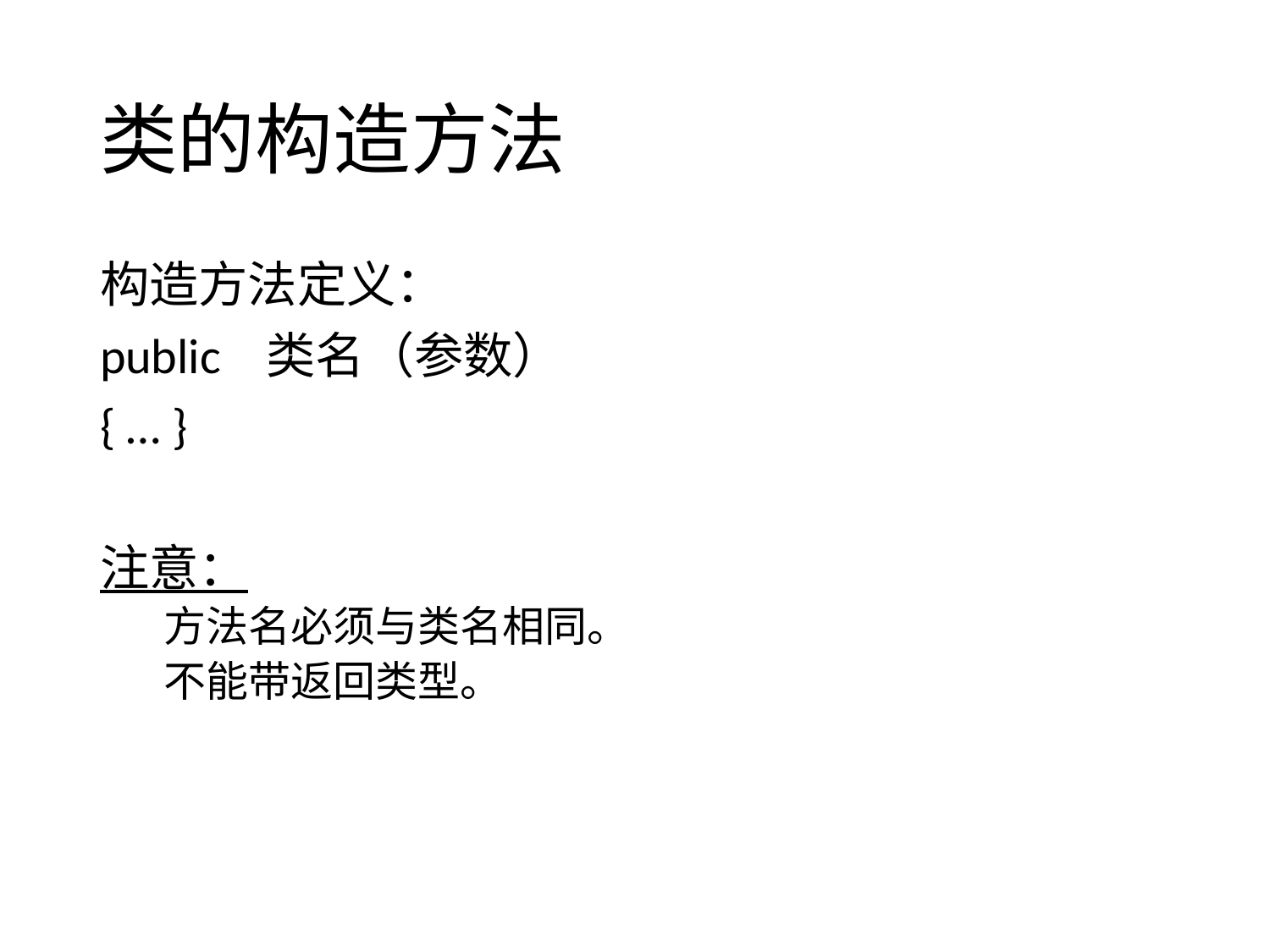

# 类的构造方法
构造方法定义：
public   类名（参数）
{ … }

注意：
方法名必须与类名相同。
不能带返回类型。